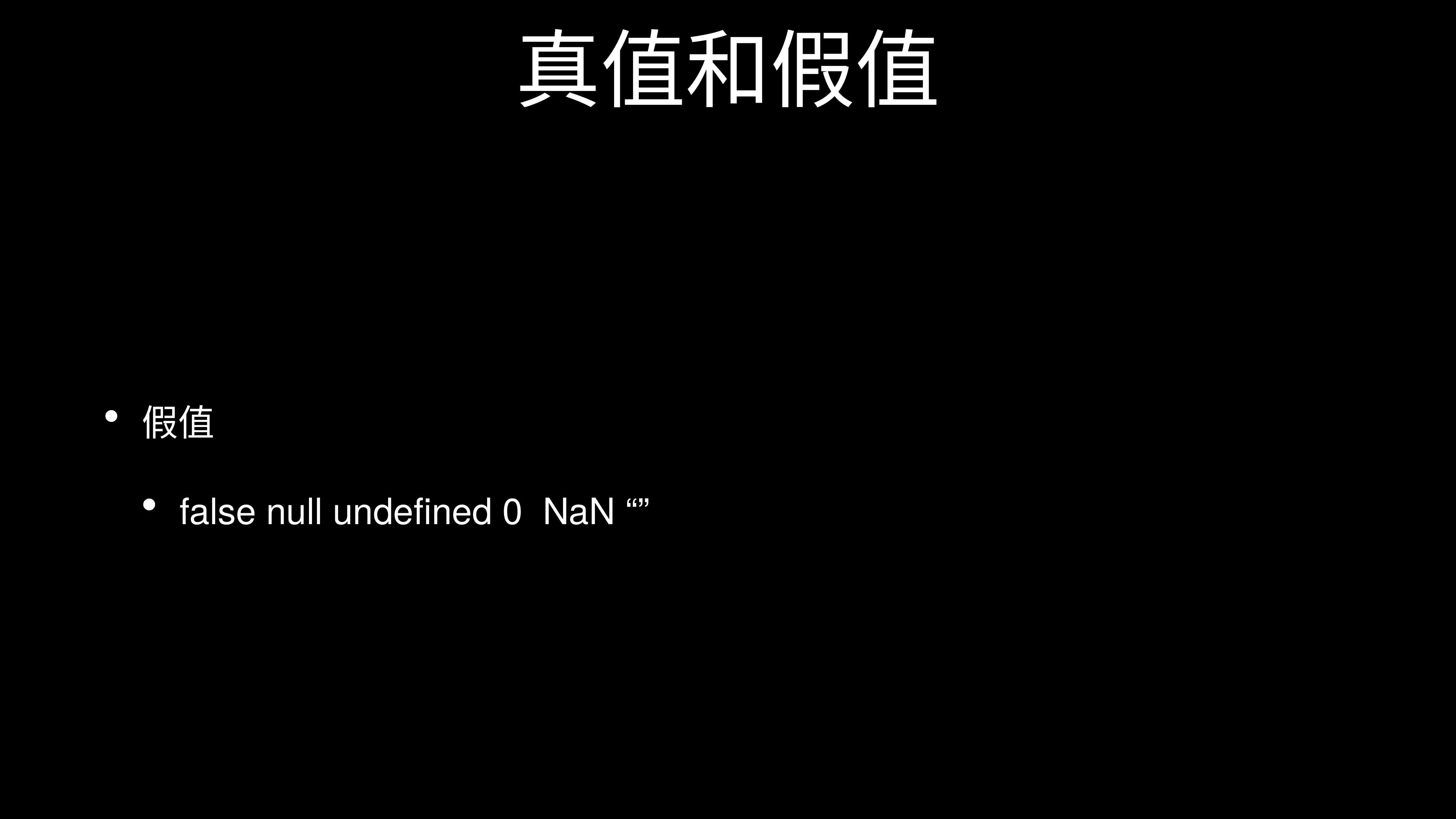

# 真值和假值
假值
false null undefined 0  NaN “”